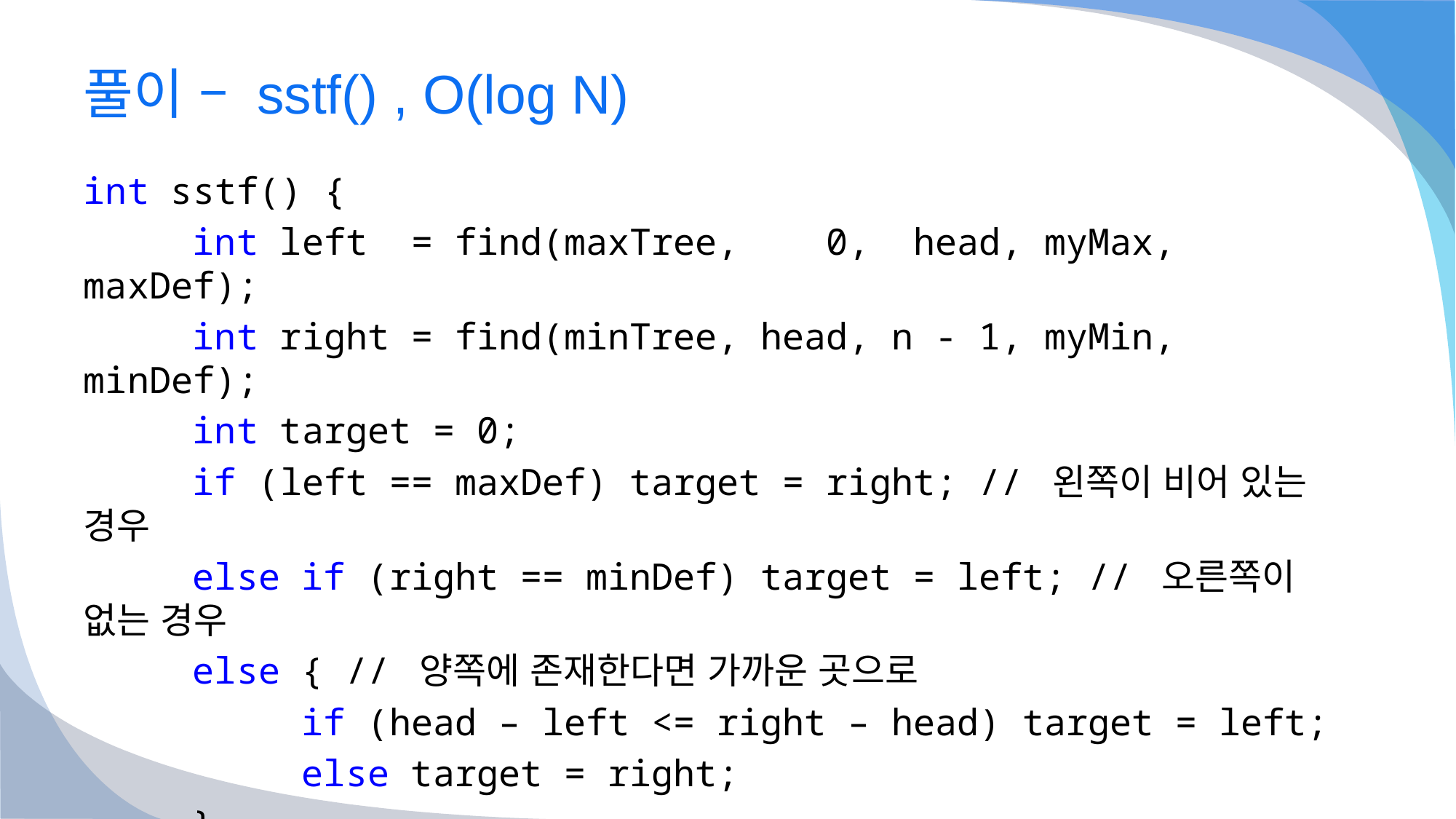

# 풀이 – sstf() , O(log N)
int sstf() {
	int left  = find(maxTree,    0,  head, myMax, maxDef);
	int right = find(minTree, head, n - 1, myMin, minDef);
	int target = 0;
	if (left == maxDef) target = right; // 왼쪽이 비어 있는 경우
	else if (right == minDef) target = left; // 오른쪽이 없는 경우
	else { // 양쪽에 존재한다면 가까운 곳으로
		if (head – left <= right – head) target = left;
		else target = right;
	}
	return release(target);
}